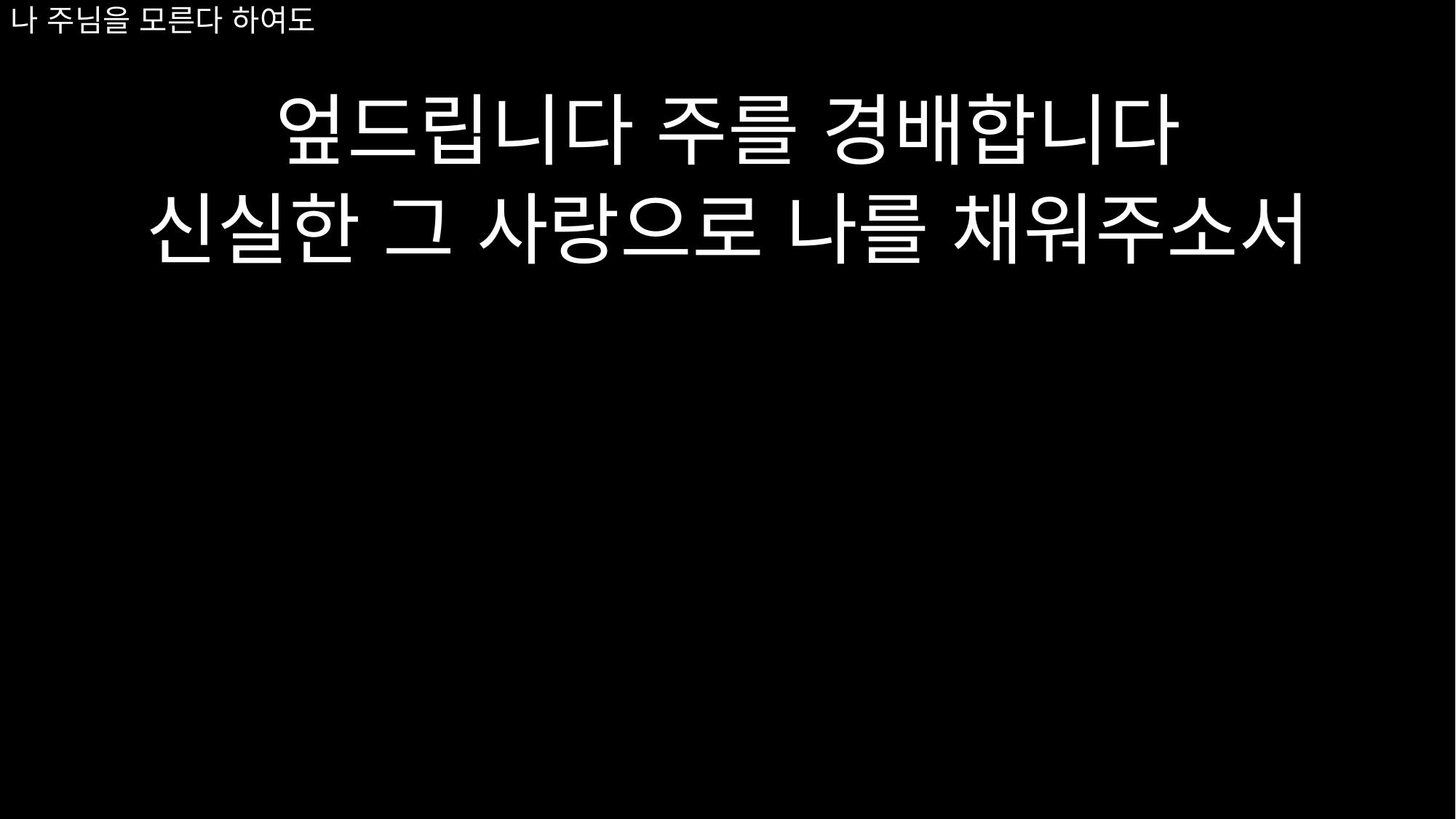

엎드립니다 주를 경배합니다
신실한 그 사랑으로 나를 채워주소서

# 나 주님을 모른다 하여도